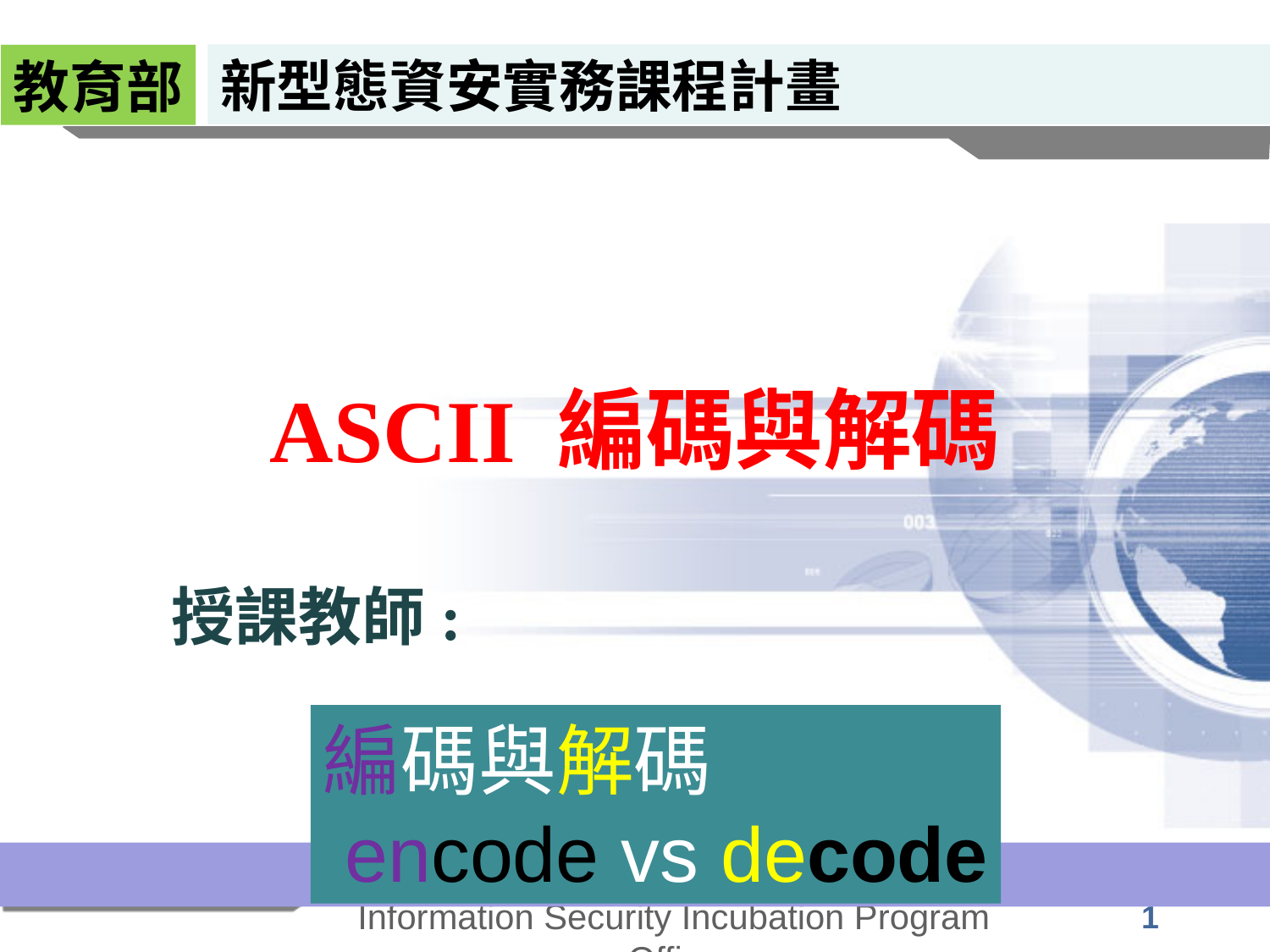

新型態資安實務課程計畫
教育部
# ASCII 編碼與解碼
授課教師:
編碼與解碼
 encode vs decode